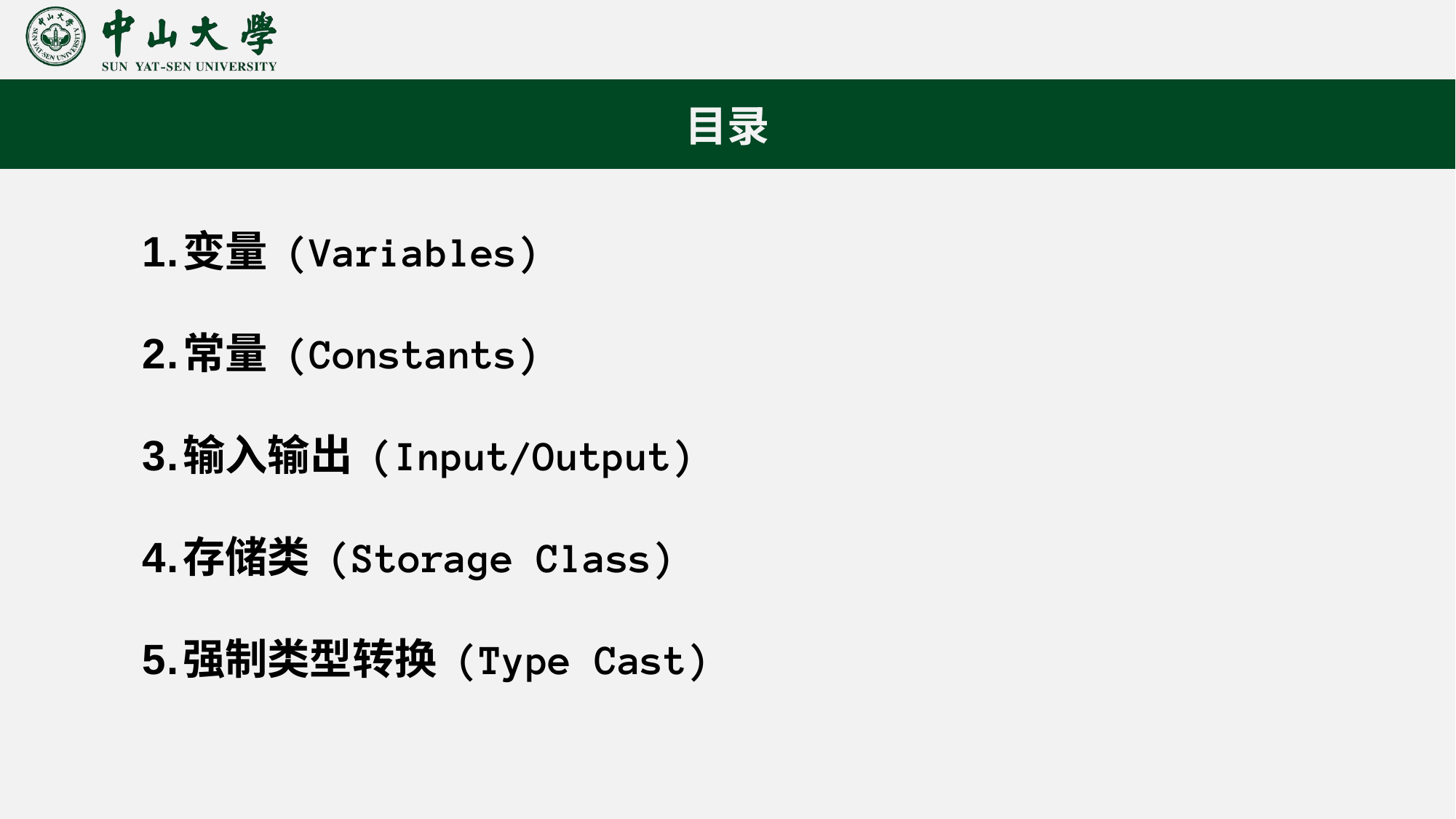

目录
变量 (Variables)
常量 (Constants)
输入输出 (Input/Output)
存储类 (Storage Class)
强制类型转换 (Type Cast)